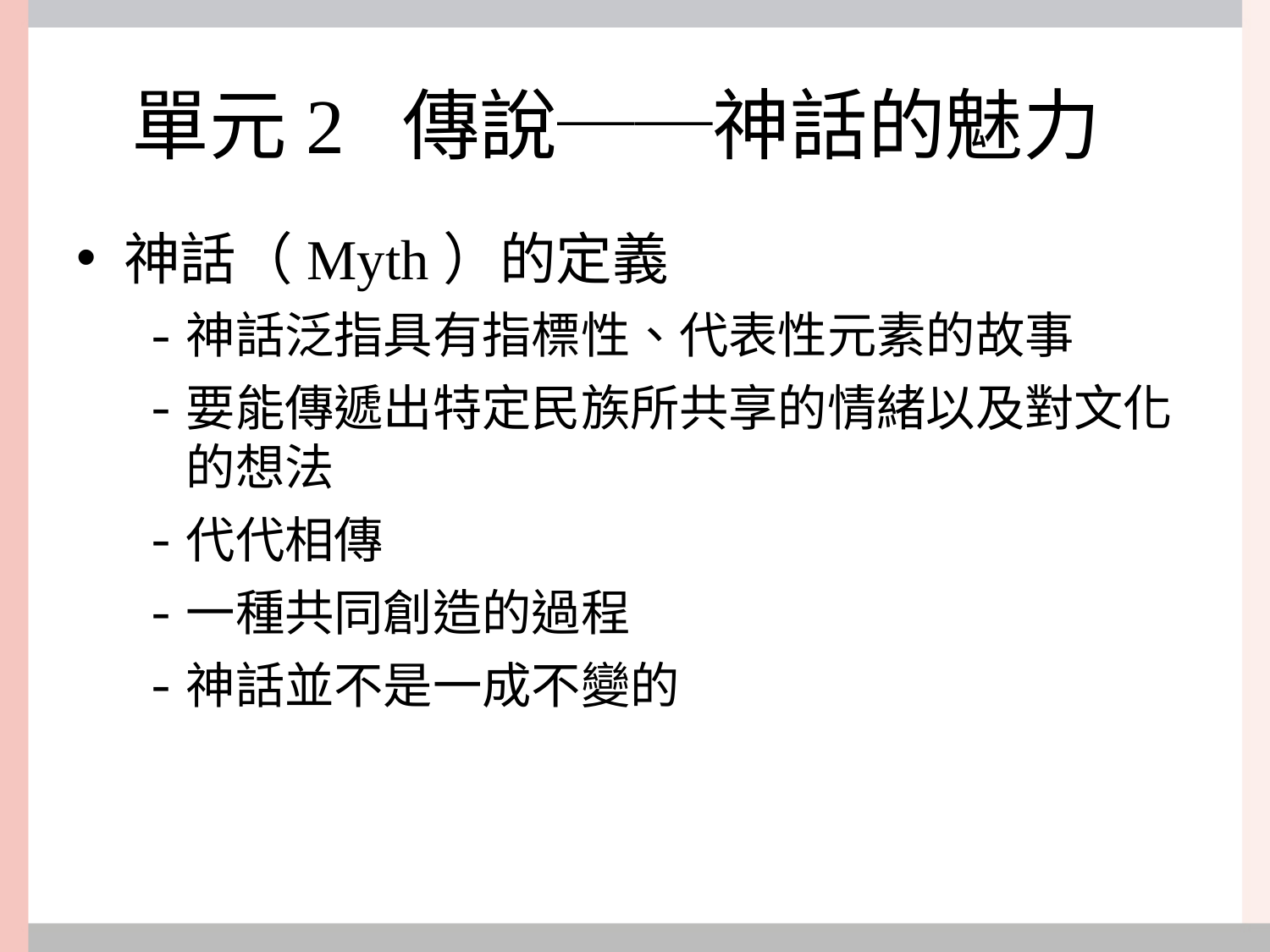

單元2  傳說──神話的魅力
神話（Myth）的定義
神話泛指具有指標性、代表性元素的故事
要能傳遞出特定民族所共享的情緒以及對文化的想法
代代相傳
一種共同創造的過程
神話並不是一成不變的